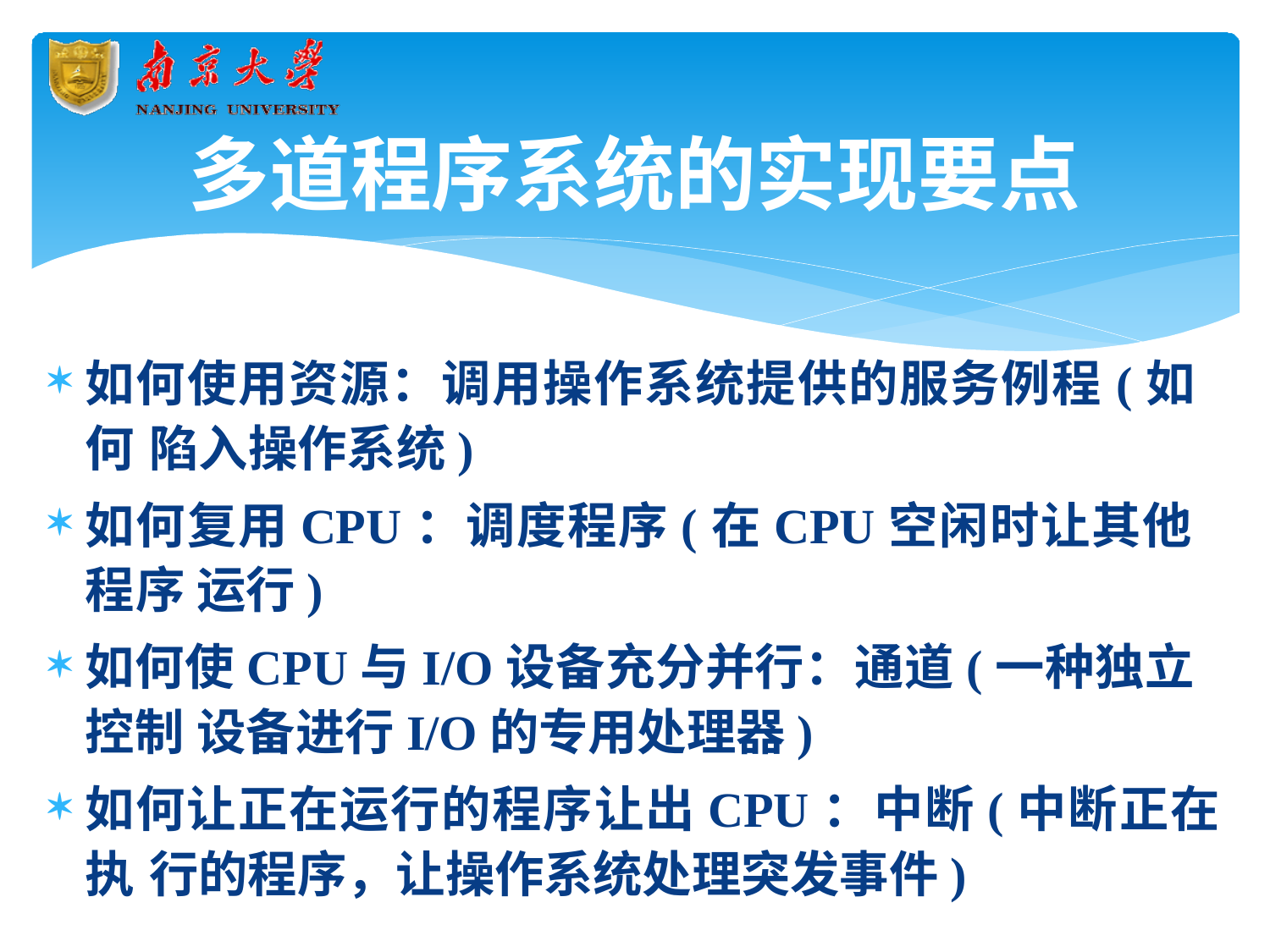

# 多道程序系统的实现要点
如何使用资源：调用操作系统提供的服务例程(如何 陷入操作系统)
如何复用CPU：调度程序(在CPU空闲时让其他程序 运行)
如何使CPU与I/O设备充分并行：通道(一种独立控制 设备进行I/O的专用处理器)
如何让正在运行的程序让出CPU：中断(中断正在执 行的程序，让操作系统处理突发事件)